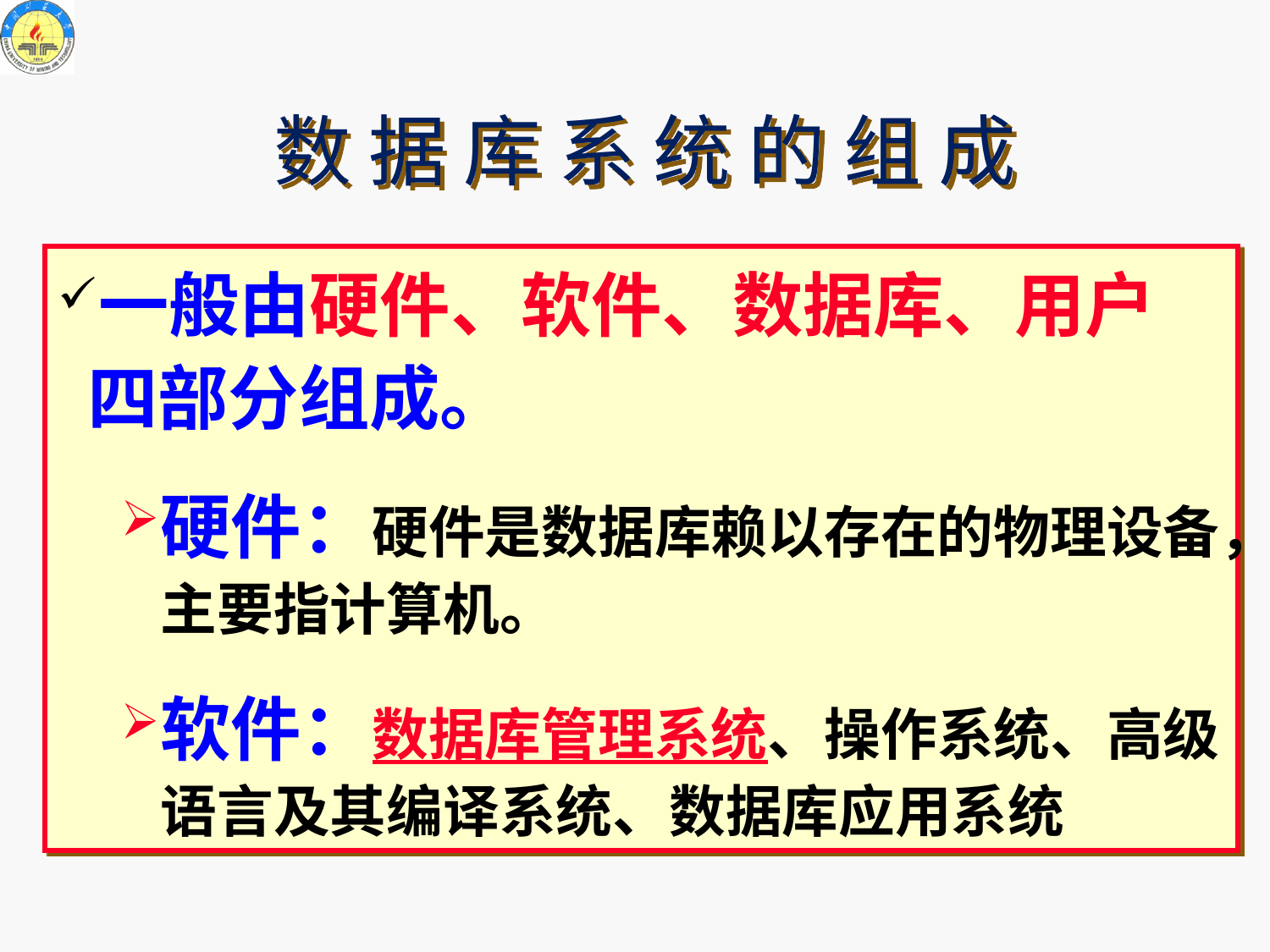

数 据 库 系 统 的 组 成
一般由硬件、软件、数据库、用户四部分组成。
硬件：硬件是数据库赖以存在的物理设备，主要指计算机。
软件：数据库管理系统、操作系统、高级语言及其编译系统、数据库应用系统